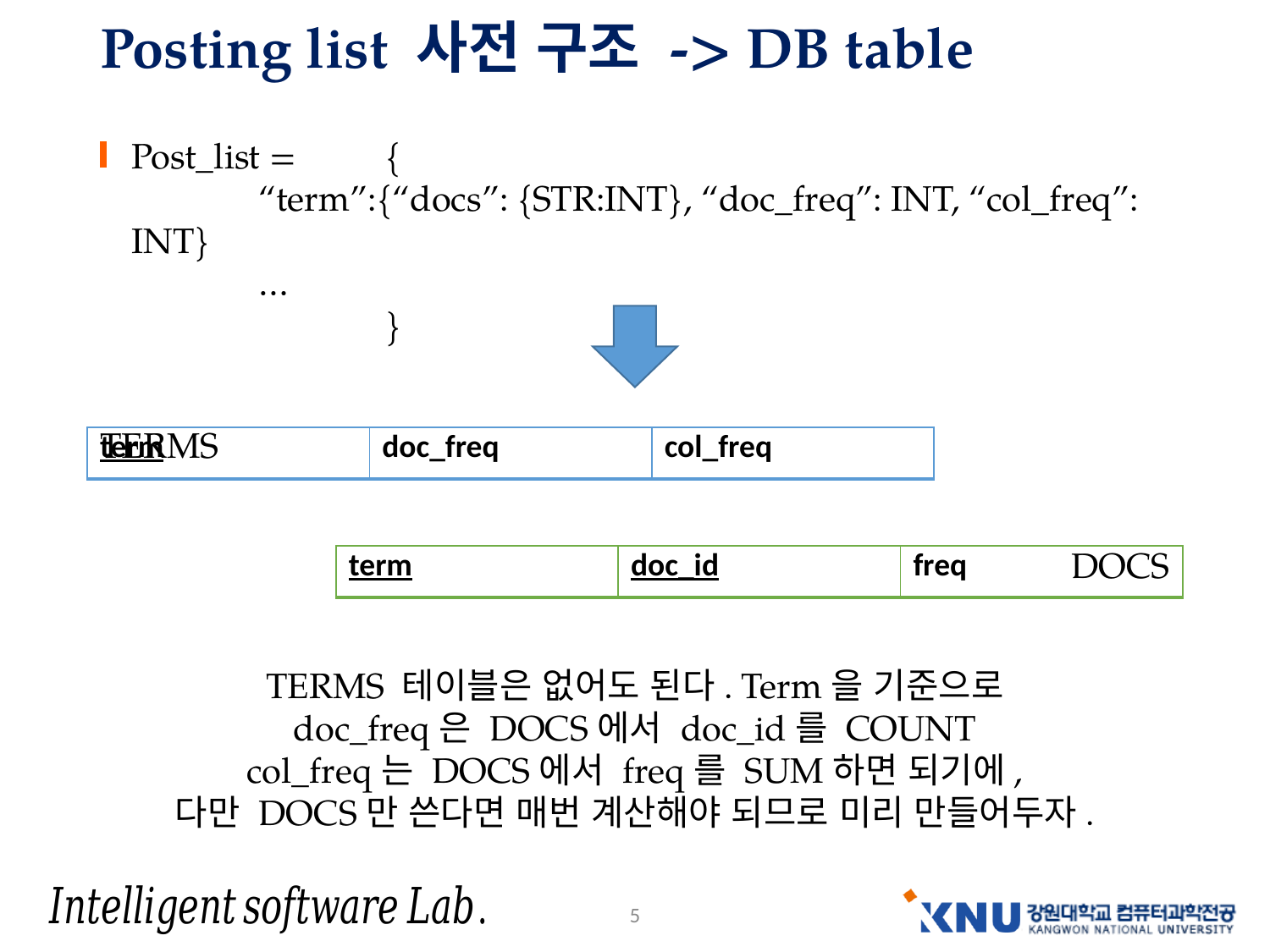

# Posting list 사전 구조 -> DB table
Post_list = 	{
	“term”:{“docs”: {STR:INT}, “doc_freq”: INT, “col_freq”: INT}
   	…
		}

TERMS

DOCS

TERMS 테이블은 없어도 된다. Term을 기준으로
doc_freq은 DOCS에서 doc_id를 COUNT
col_freq는 DOCS에서 freq를 SUM하면 되기에,
다만 DOCS만 쓴다면 매번 계산해야 되므로 미리 만들어두자.

| term | doc\_freq | col\_freq |
| --- | --- | --- |
| term | doc\_id | freq |
| --- | --- | --- |